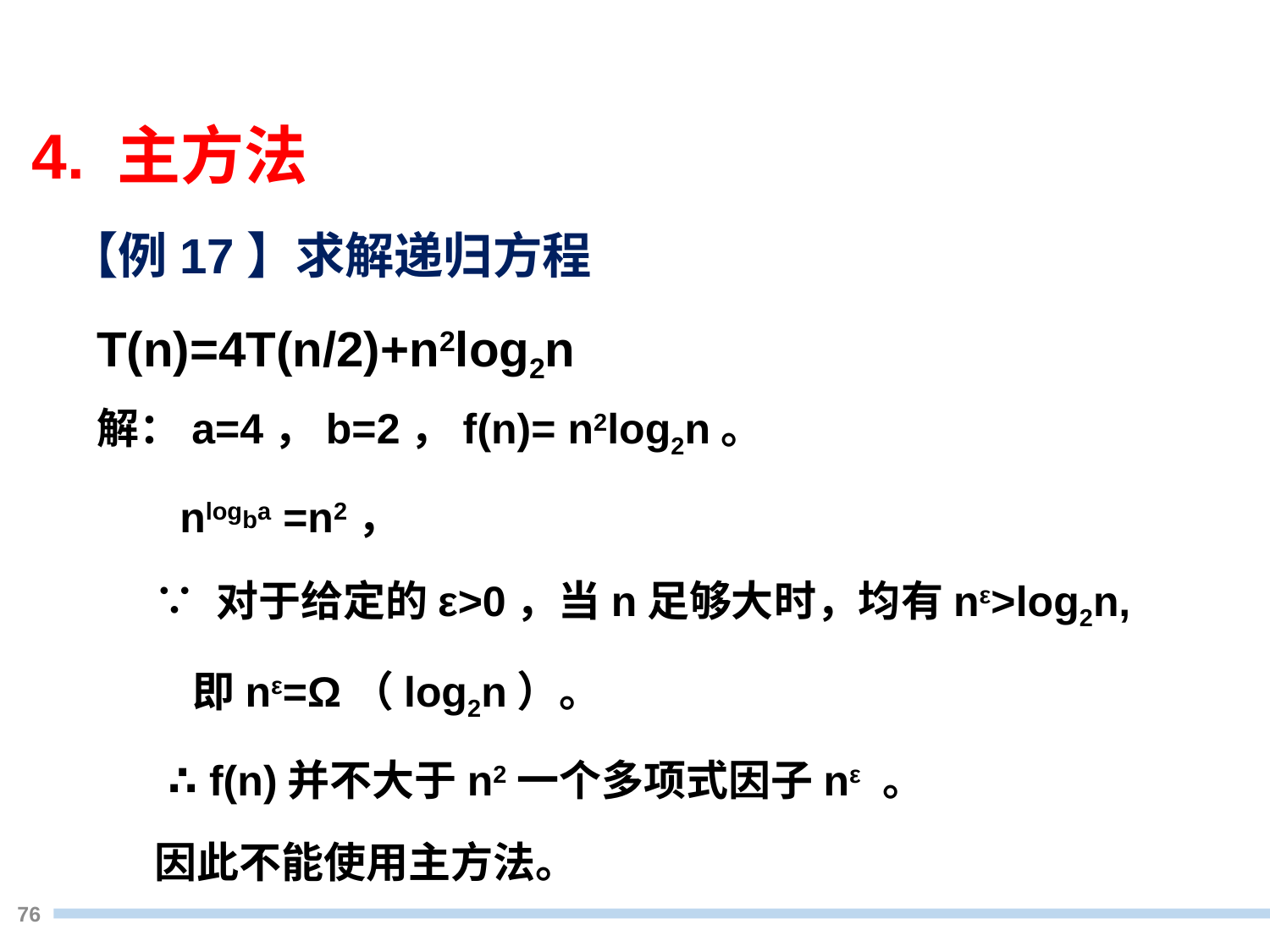

4. 主方法
【例17】求解递归方程
T(n)=4T(n/2)+n2log2n
解：a=4，b=2，f(n)= n2log2n。
       nlogba =n2，
      ∵ 对于给定的ε>0，当n足够大时，均有nε>log2n,
         即nε=Ω（log2n）。
      ∴ f(n)并不大于n2一个多项式因子nε 。
     因此不能使用主方法。
76